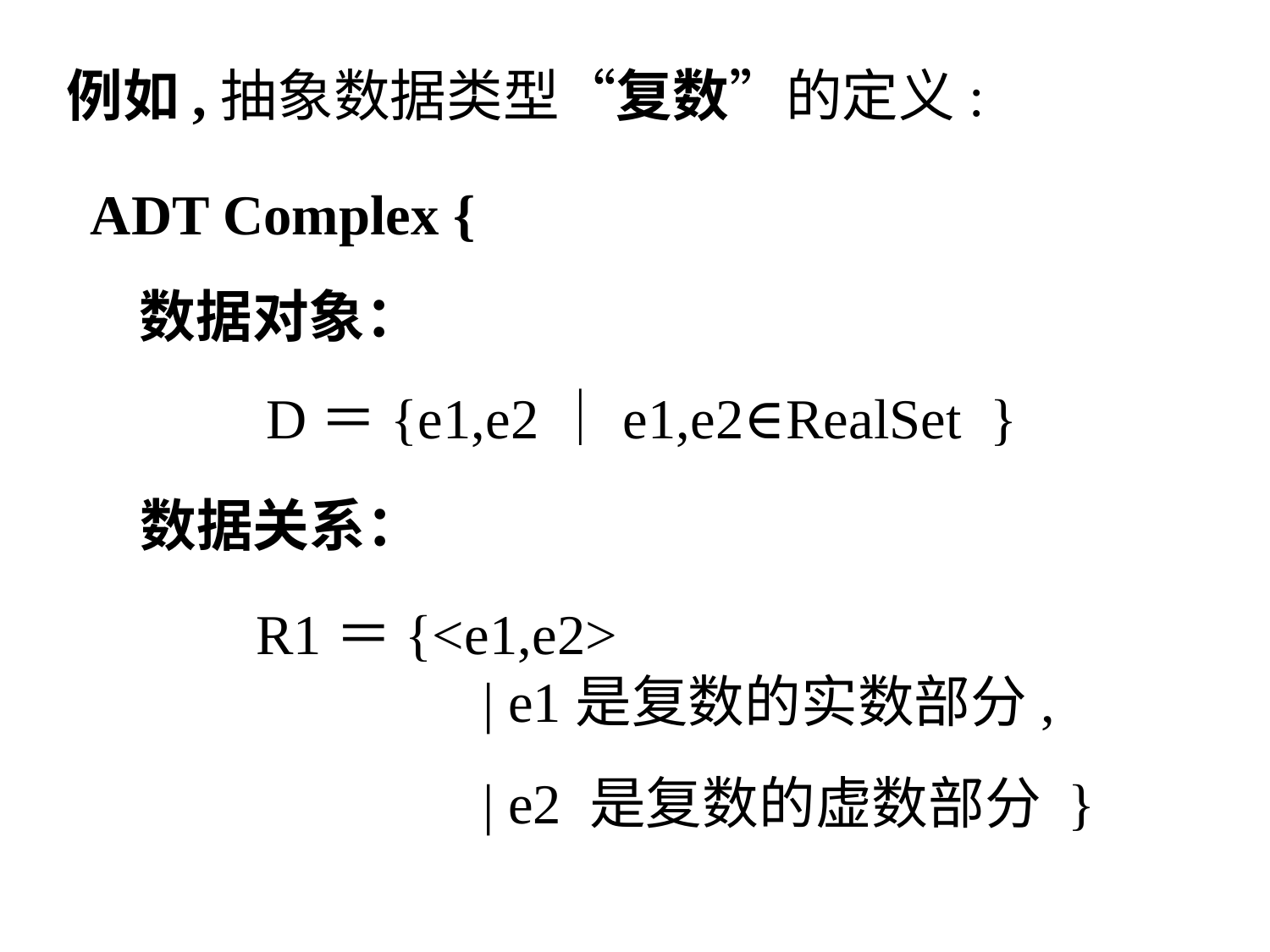

例如,抽象数据类型“复数”的定义:
ADT Complex {
数据对象：
D＝{e1,e2｜e1,e2∈RealSet  }
数据关系：
R1＝{<e1,e2>
                | e1是复数的实数部分,
                | e2 是复数的虚数部分 }